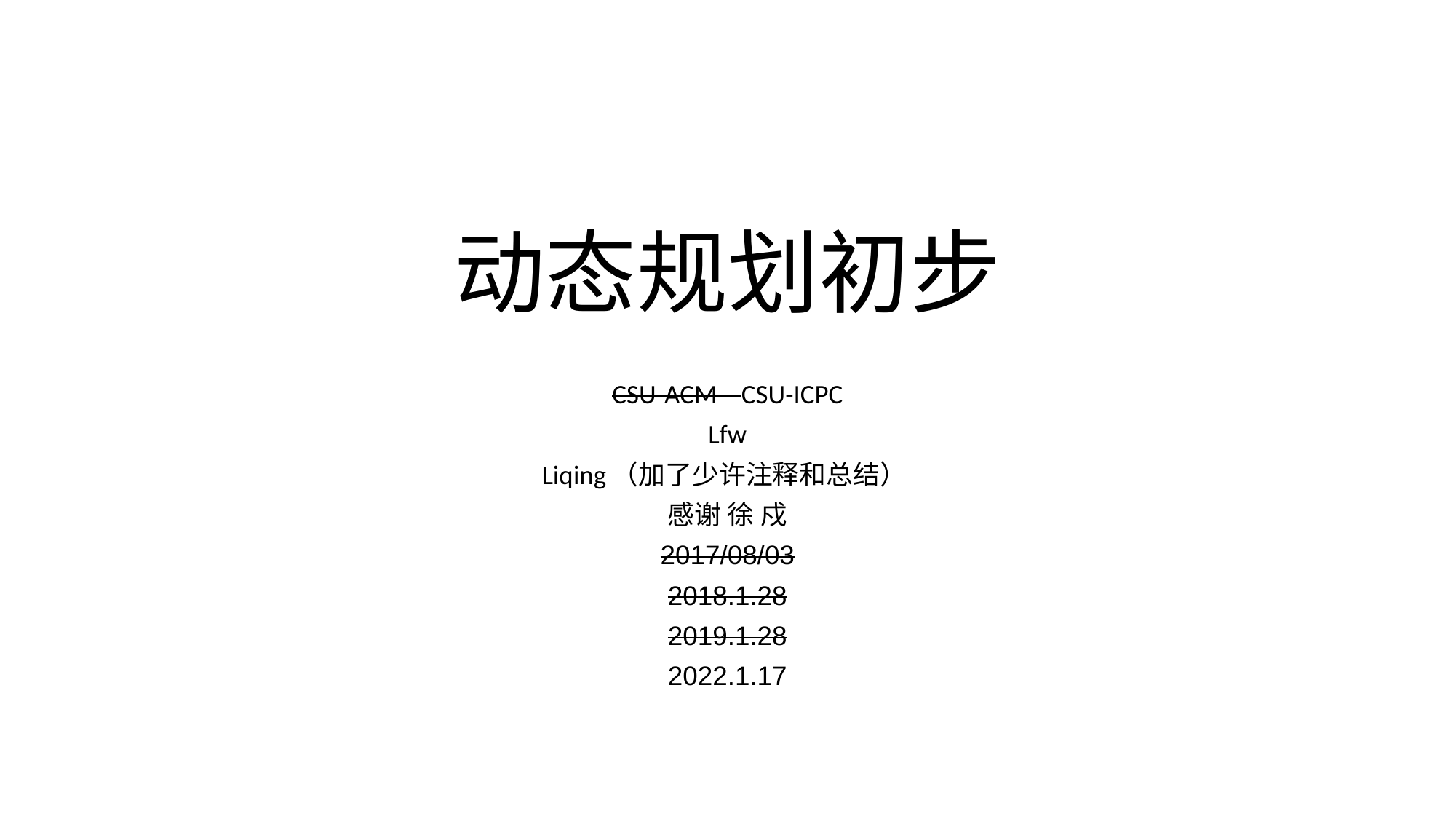

# 动态规划初步
CSU-ACM    CSU-ICPC
Lfw
Liqing（加了少许注释和总结）
感谢 徐 戍
2017/08/03
2018.1.28
2019.1.28
2022.1.17